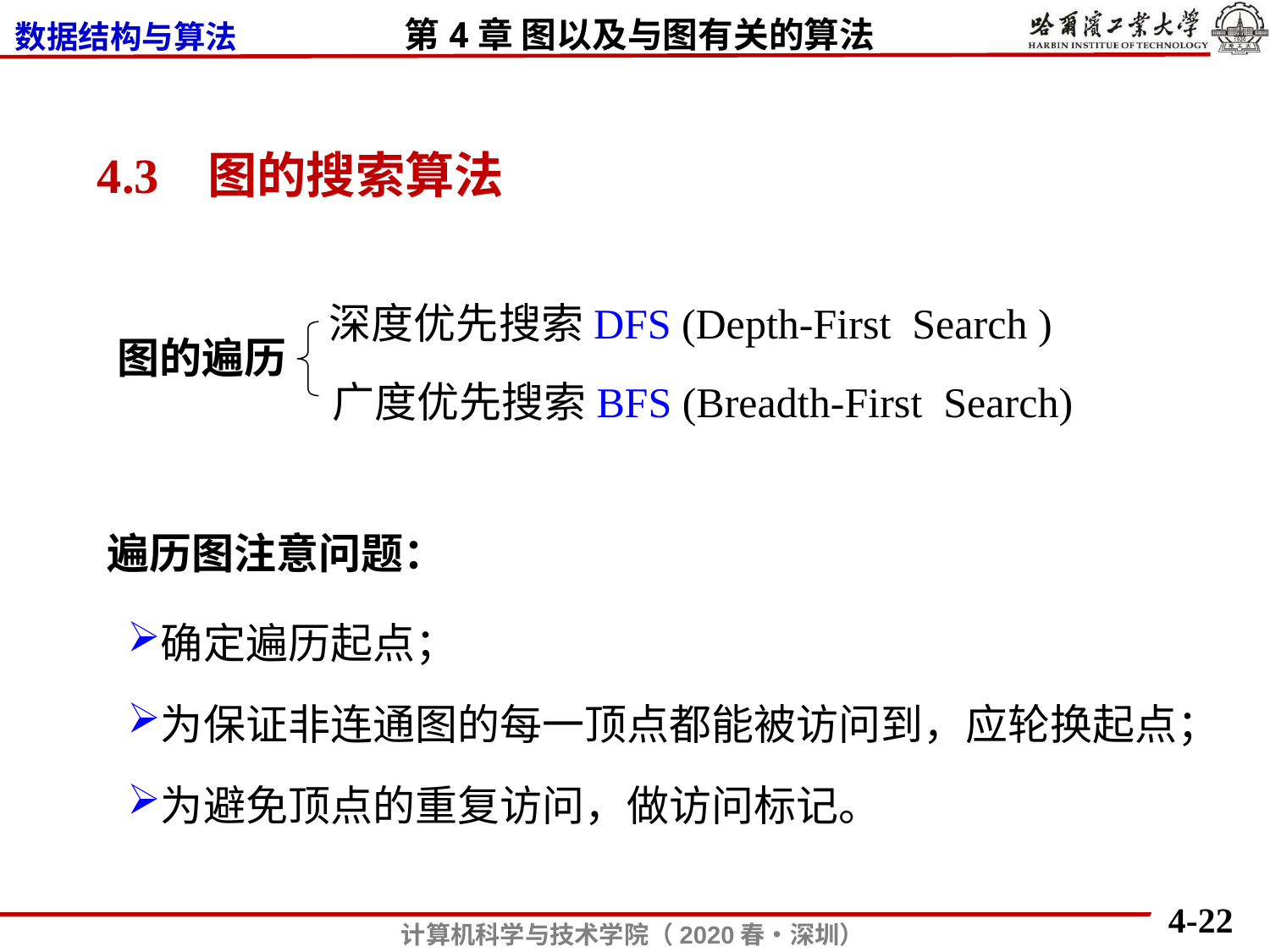

4.3   图的搜索算法
深度优先搜索DFS (Depth-First  Search )

图的遍历
广度优先搜索BFS (Breadth-First  Search)
遍历图注意问题：
确定遍历起点；
为保证非连通图的每一顶点都能被访问到，应轮换起点；
为避免顶点的重复访问，做访问标记。